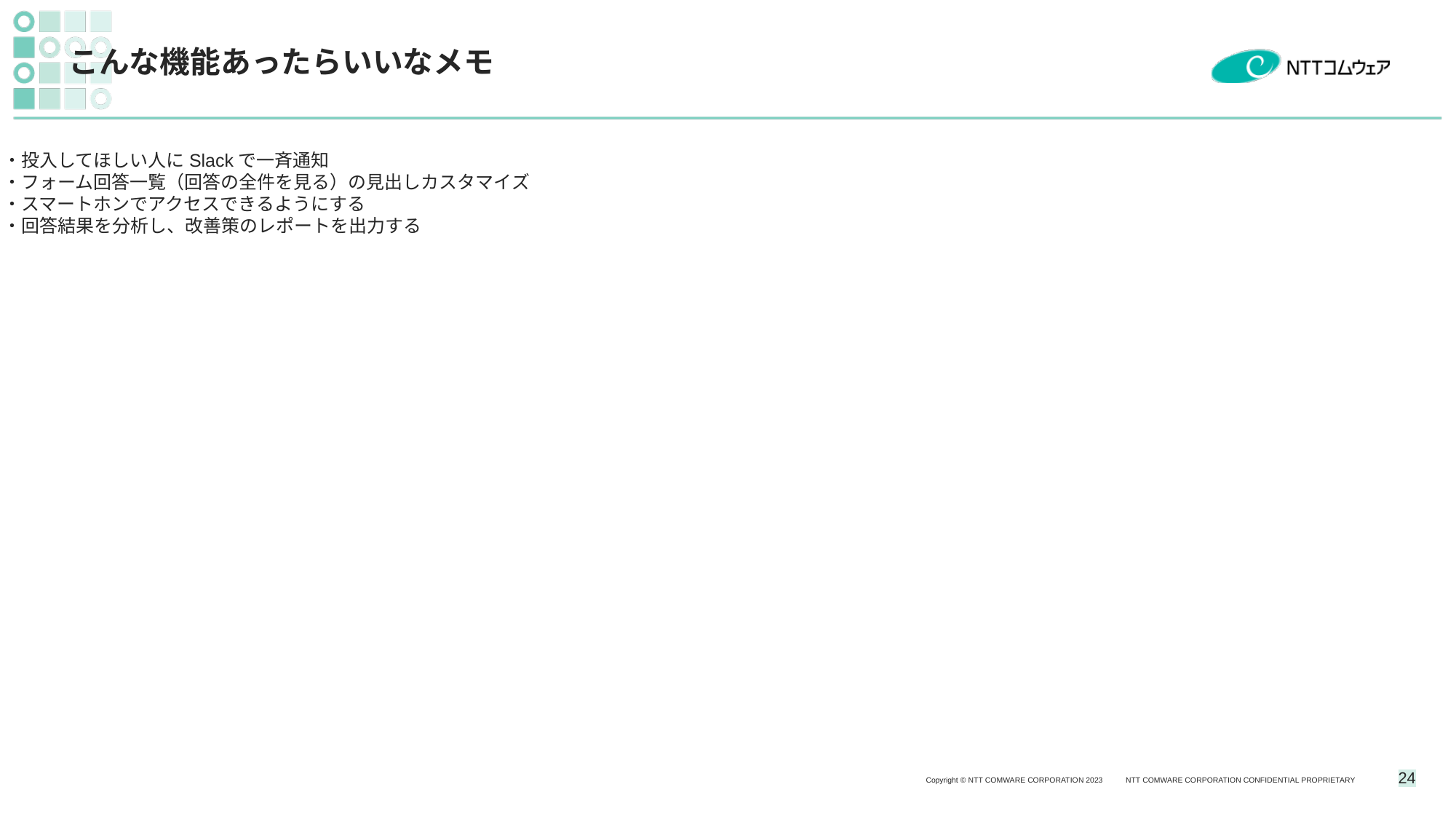

# こんな機能あったらいいなメモ
・投入してほしい人にSlackで一斉通知
・フォーム回答一覧（回答の全件を見る）の見出しカスタマイズ
・スマートホンでアクセスできるようにする
・回答結果を分析し、改善策のレポートを出力する
24